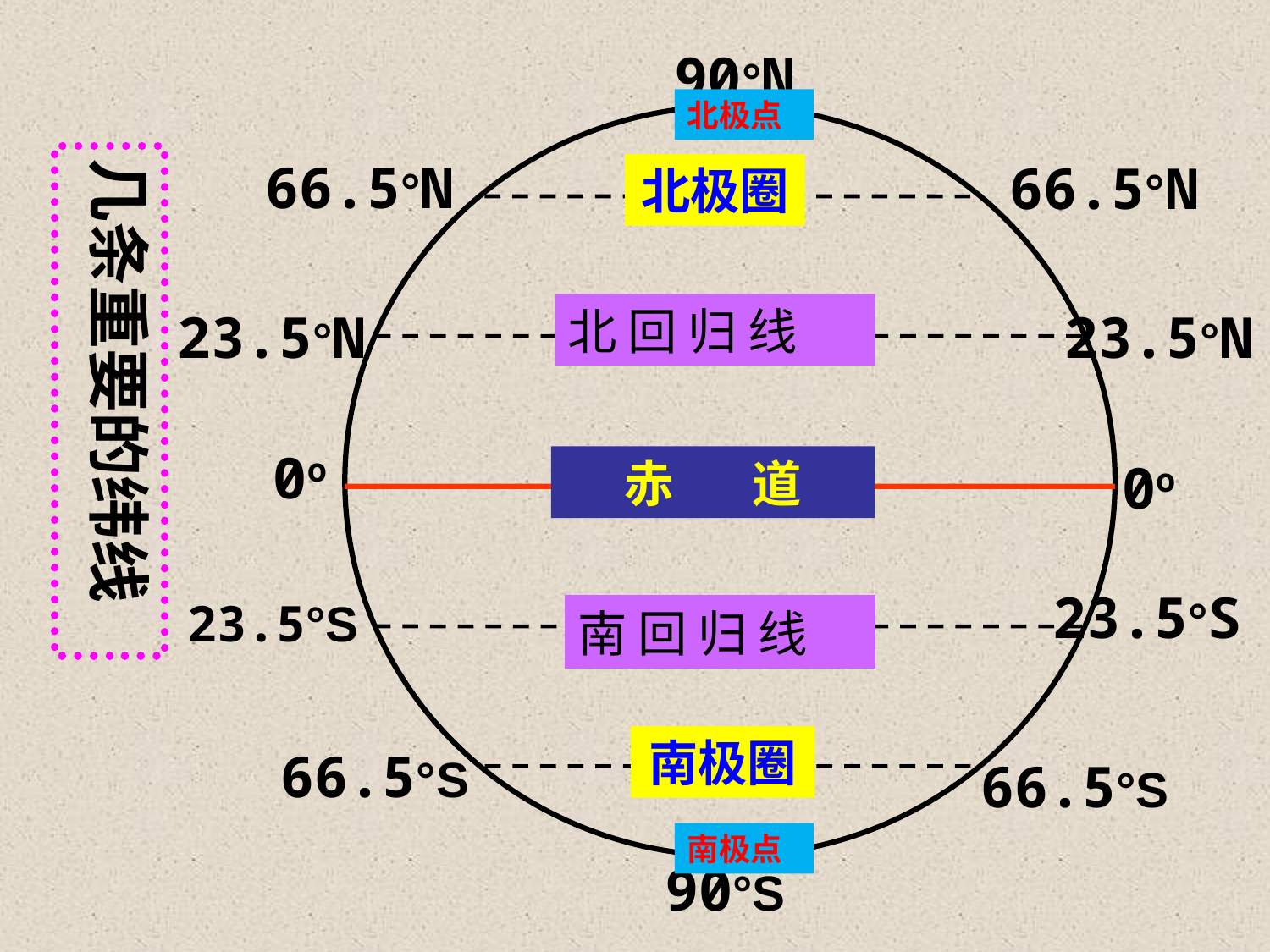

90°N
北极点

几条重要的纬线
66.5°N
66.5°N
北极圈

北 回 归 线
23.5°N
23.5°N

0o
赤       道
0o

23.5°S
23.5°S
南 回 归 线

南极圈
66.5°S
66.5°S

南极点
90°S